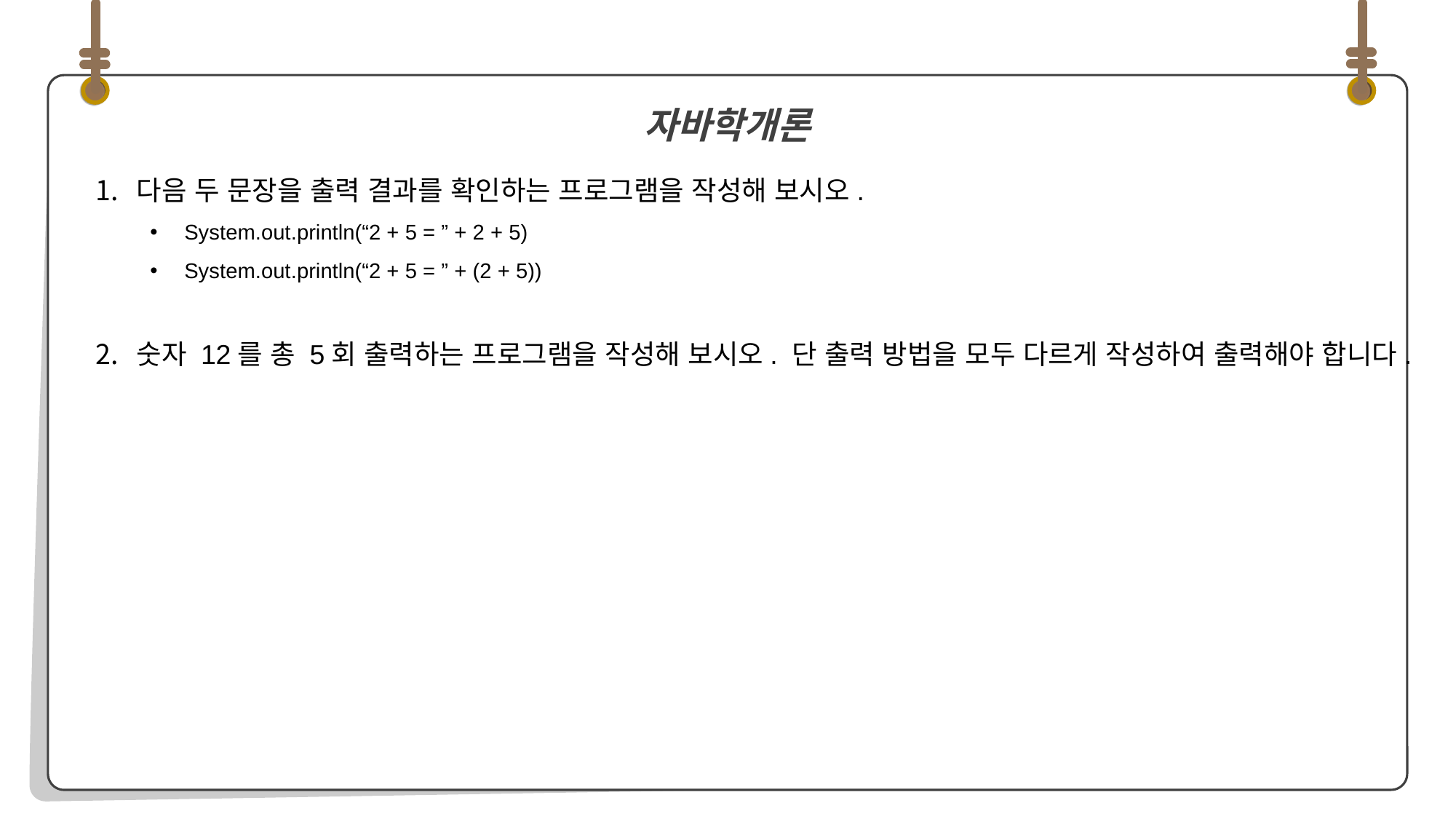

다음 두 문장을 출력 결과를 확인하는 프로그램을 작성해 보시오.
System.out.println(“2 + 5 = ” + 2 + 5)
System.out.println(“2 + 5 = ” + (2 + 5))

숫자 12를 총 5회 출력하는 프로그램을 작성해 보시오. 단 출력 방법을 모두 다르게 작성하여 출력해야 합니다.
자바학개론